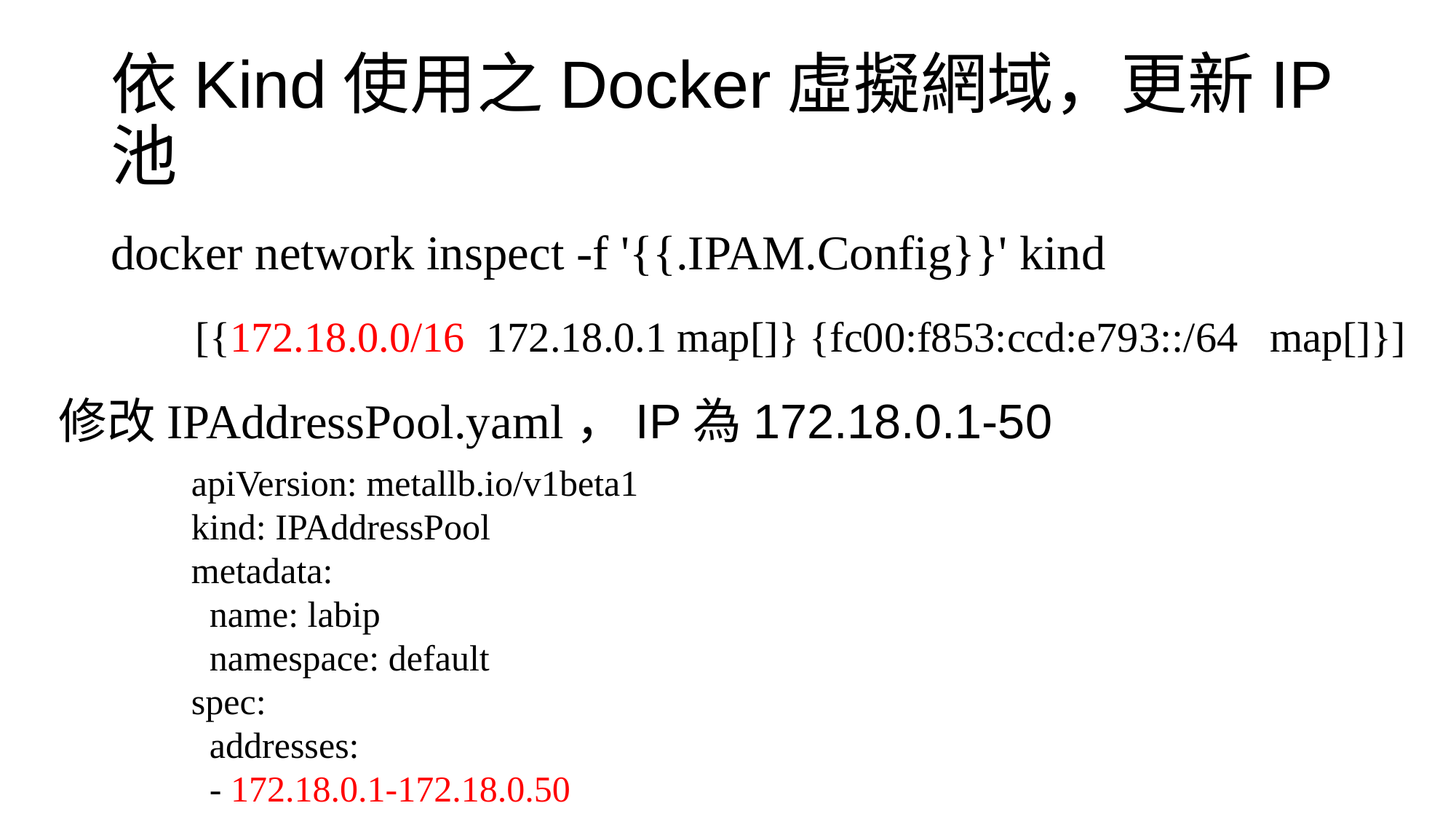

# 依Kind使用之Docker虛擬網域，更新IP池
docker network inspect -f '{{.IPAM.Config}}' kind
[{172.18.0.0/16  172.18.0.1 map[]} {fc00:f853:ccd:e793::/64   map[]}]
修改IPAddressPool.yaml，IP為172.18.0.1-50
apiVersion: metallb.io/v1beta1
kind: IPAddressPool
metadata:
  name: labip
  namespace: default
spec:
  addresses:
  - 172.18.0.1-172.18.0.50